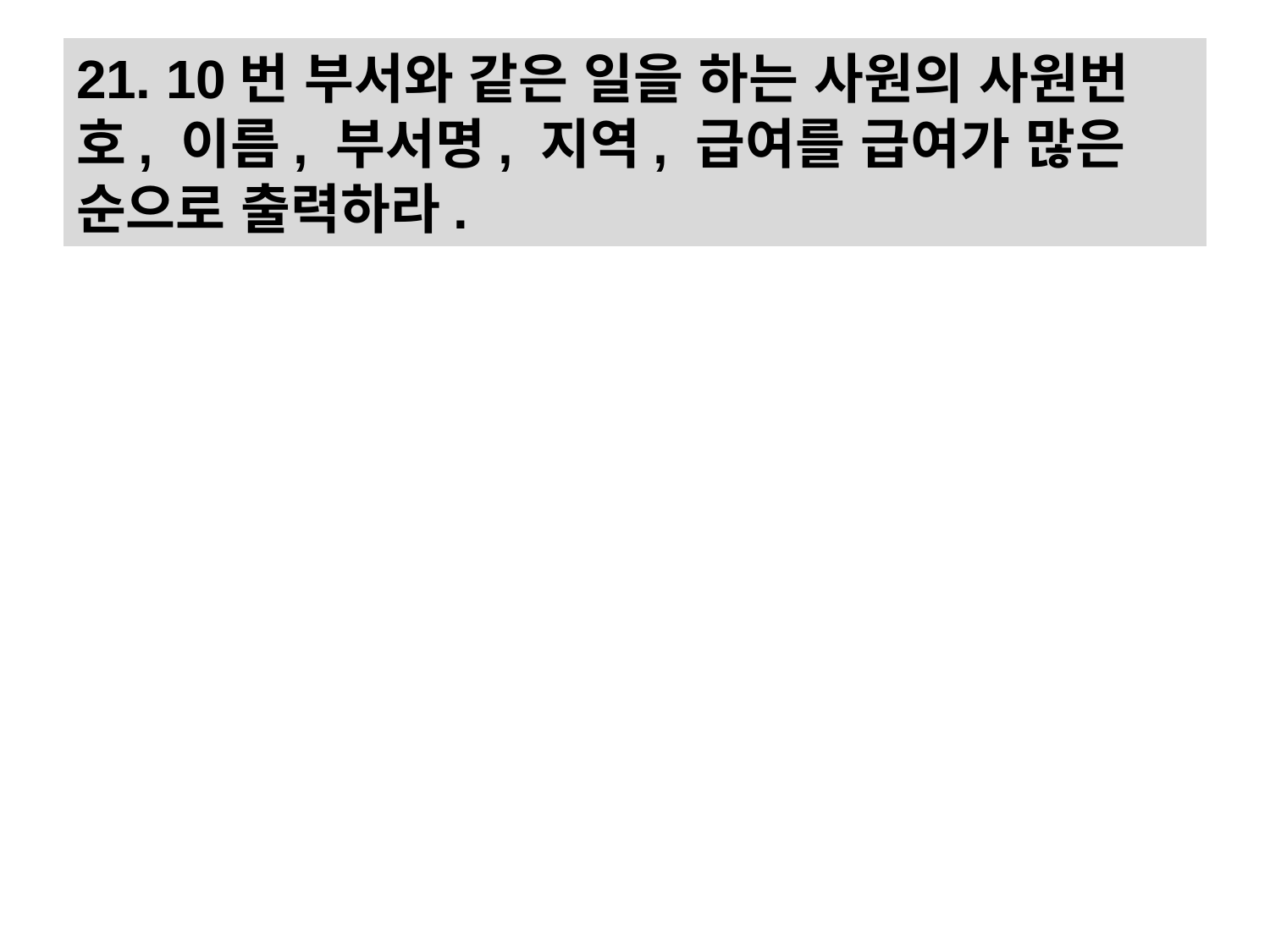

# 21. 10번 부서와 같은 일을 하는 사원의 사원번호, 이름, 부서명, 지역, 급여를 급여가 많은 순으로 출력하라.